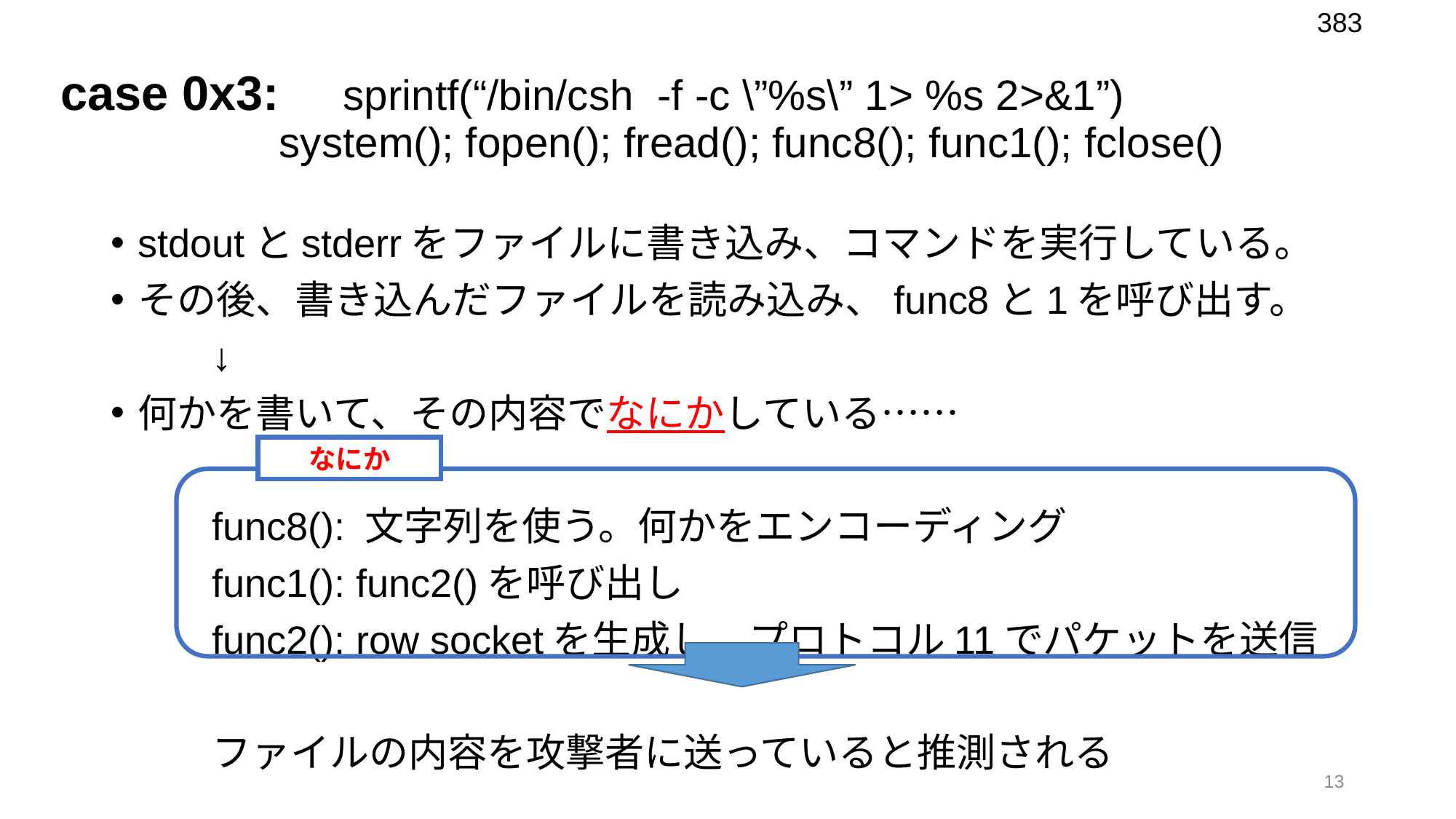

383
# case 0x3:　sprintf(“/bin/csh  -f -c \”%s\” 1> %s 2>&1”) system(); fopen(); fread(); func8(); func1(); fclose()
stdoutとstderrをファイルに書き込み、コマンドを実行している。
その後、書き込んだファイルを読み込み、func8と1を呼び出す。
				↓
何かを書いて、その内容でなにかしている……

	func8(): 文字列を使う。何かをエンコーディング
	func1(): func2()を呼び出し
	func2(): row socketを生成し、プロトコル11でパケットを送信

	ファイルの内容を攻撃者に送っていると推測される

なにか

13